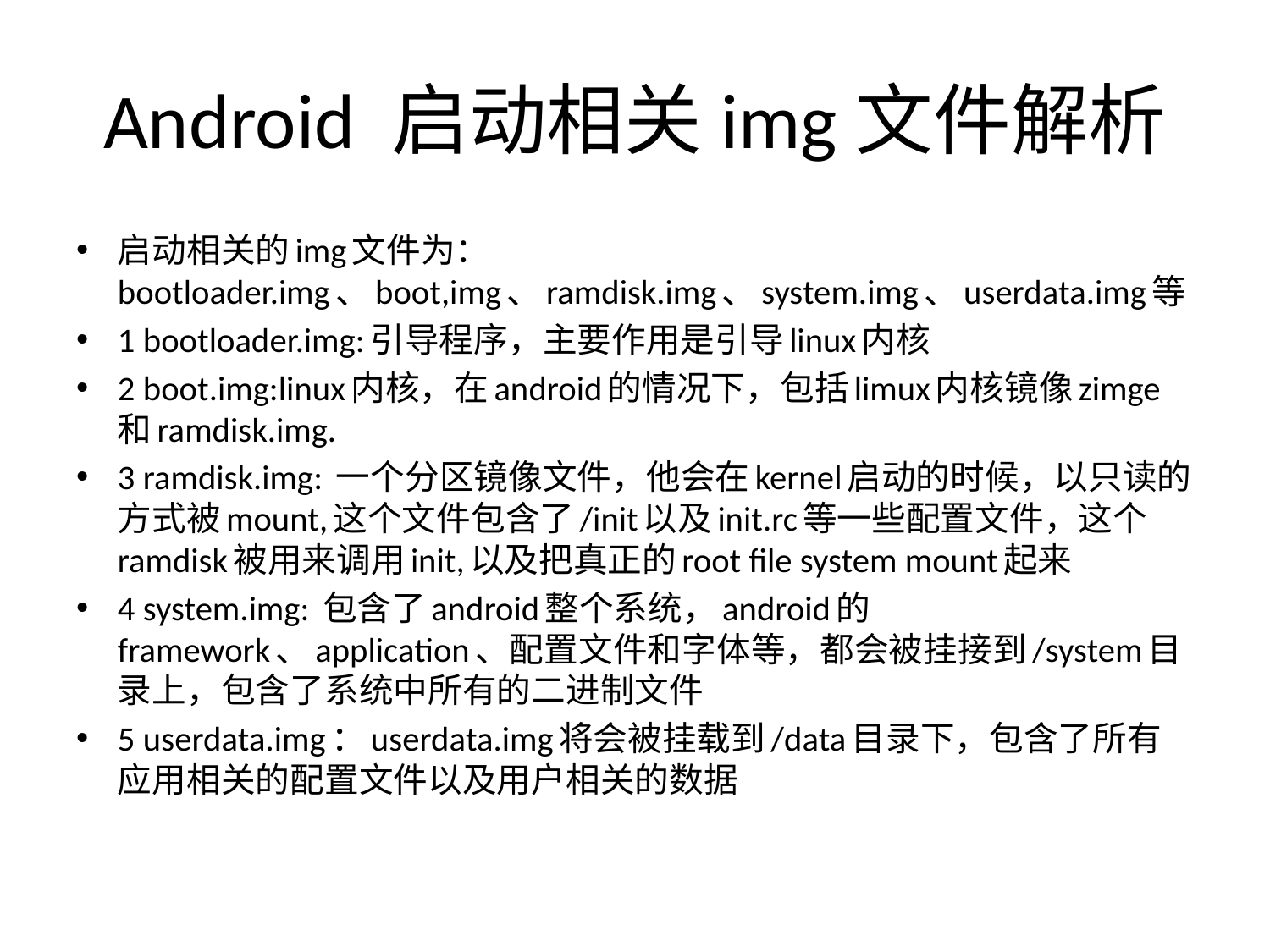

# Android 启动相关img文件解析
启动相关的img文件为：bootloader.img、boot,img、ramdisk.img、system.img、userdata.img等
1 bootloader.img:引导程序，主要作用是引导linux内核
2 boot.img:linux内核，在android的情况下，包括limux内核镜像zimge和ramdisk.img.
3 ramdisk.img: 一个分区镜像文件，他会在kernel启动的时候，以只读的方式被mount,这个文件包含了/init以及init.rc等一些配置文件，这个ramdisk被用来调用init,以及把真正的root file system mount起来
4 system.img: 包含了android整个系统，android的framework、application、配置文件和字体等，都会被挂接到/system目录上，包含了系统中所有的二进制文件
5 userdata.img：userdata.img将会被挂载到/data目录下，包含了所有应用相关的配置文件以及用户相关的数据